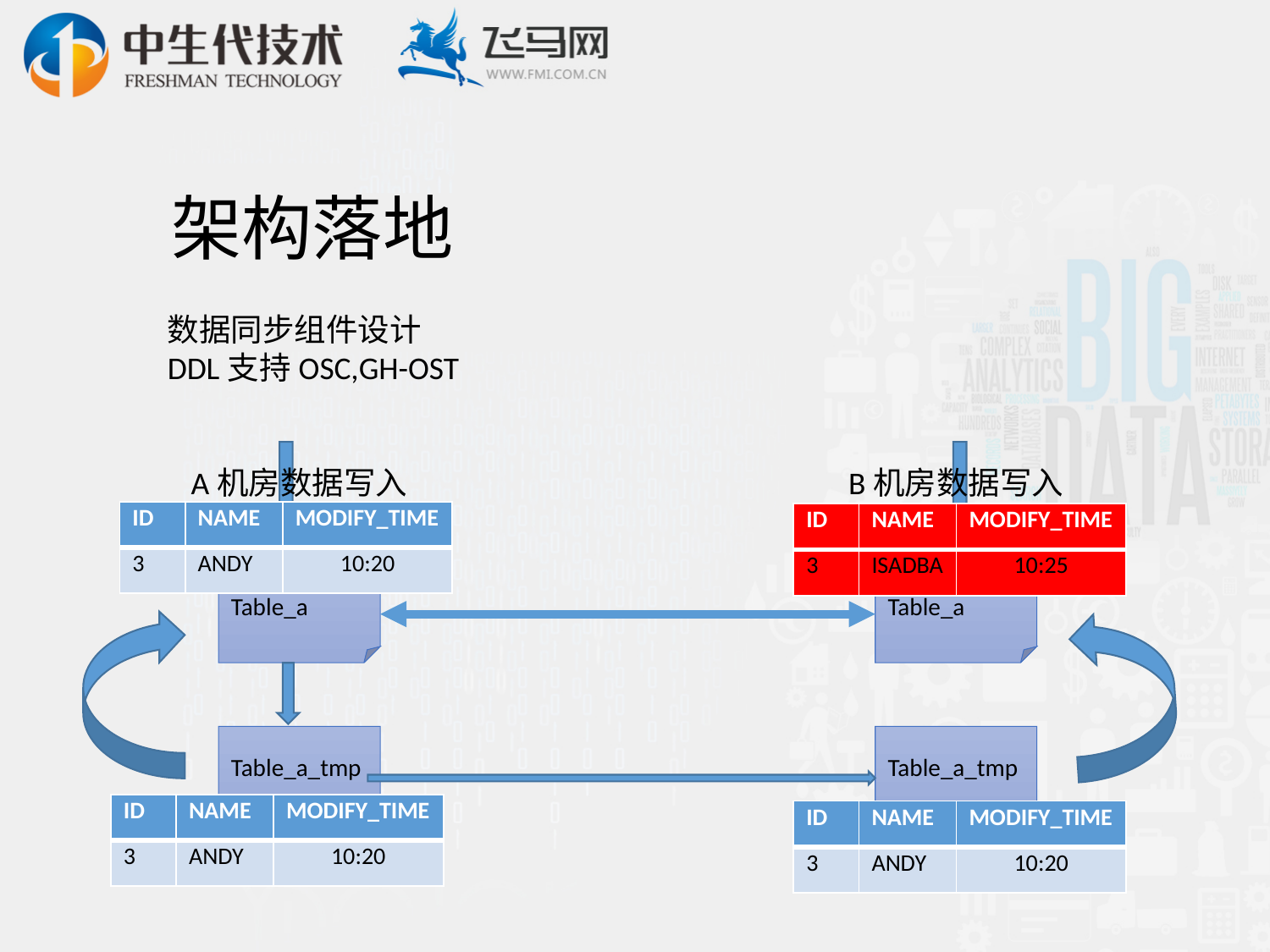

# 架构落地
数据同步组件设计
DDL支持OSC,GH-OST

A机房数据写入
B机房数据写入
| ID | NAME | MODIFY\_TIME |
| --- | --- | --- |
| 3 | ANDY | 10:20 |
| ID | NAME | MODIFY\_TIME |
| --- | --- | --- |
| 3 | ISADBA | 10:25 |
Table_a
Table_a

Table_a_tmp
Table_a_tmp

| ID | NAME | MODIFY\_TIME |
| --- | --- | --- |
| 3 | ANDY | 10:20 |
| ID | NAME | MODIFY\_TIME |
| --- | --- | --- |
| 3 | ANDY | 10:20 |